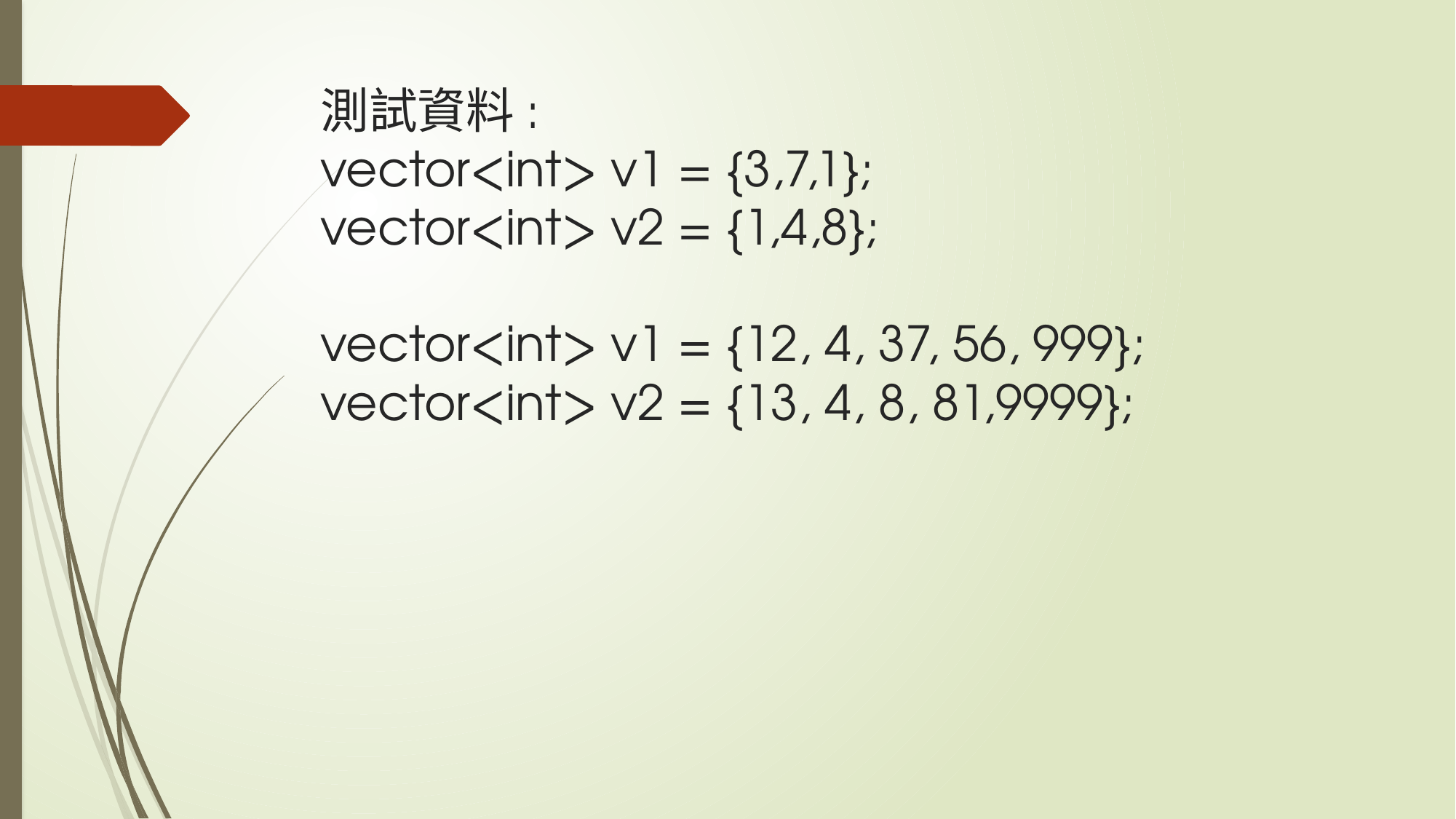

# 測試資料: vector<int> v1 = {3,7,1}; vector<int> v2 = {1,4,8}; vector<int> v1 = {12, 4, 37, 56, 999}; vector<int> v2 = {13, 4, 8, 81,9999};